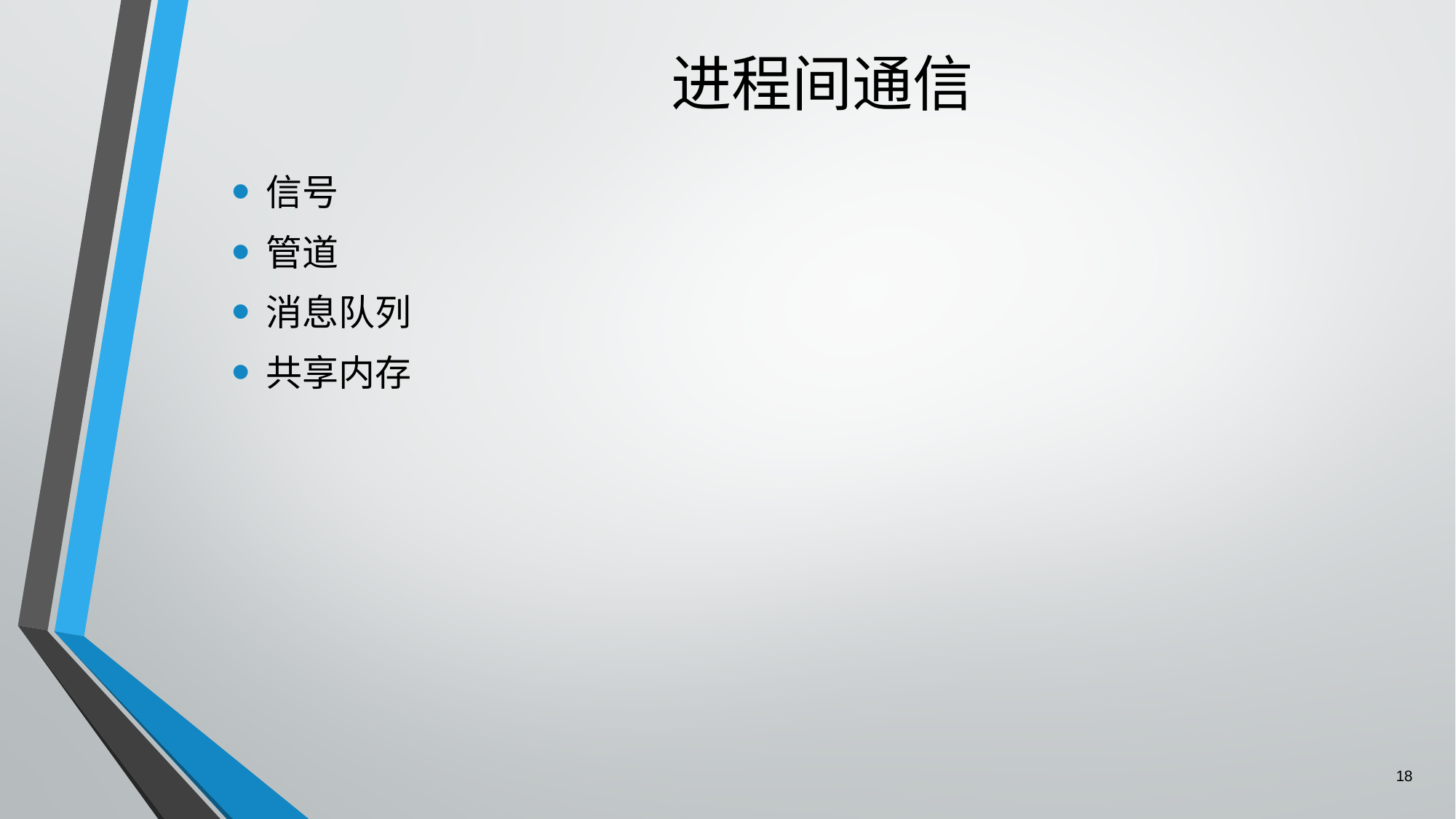

# 进程间通信
信号
管道
消息队列
共享内存
18